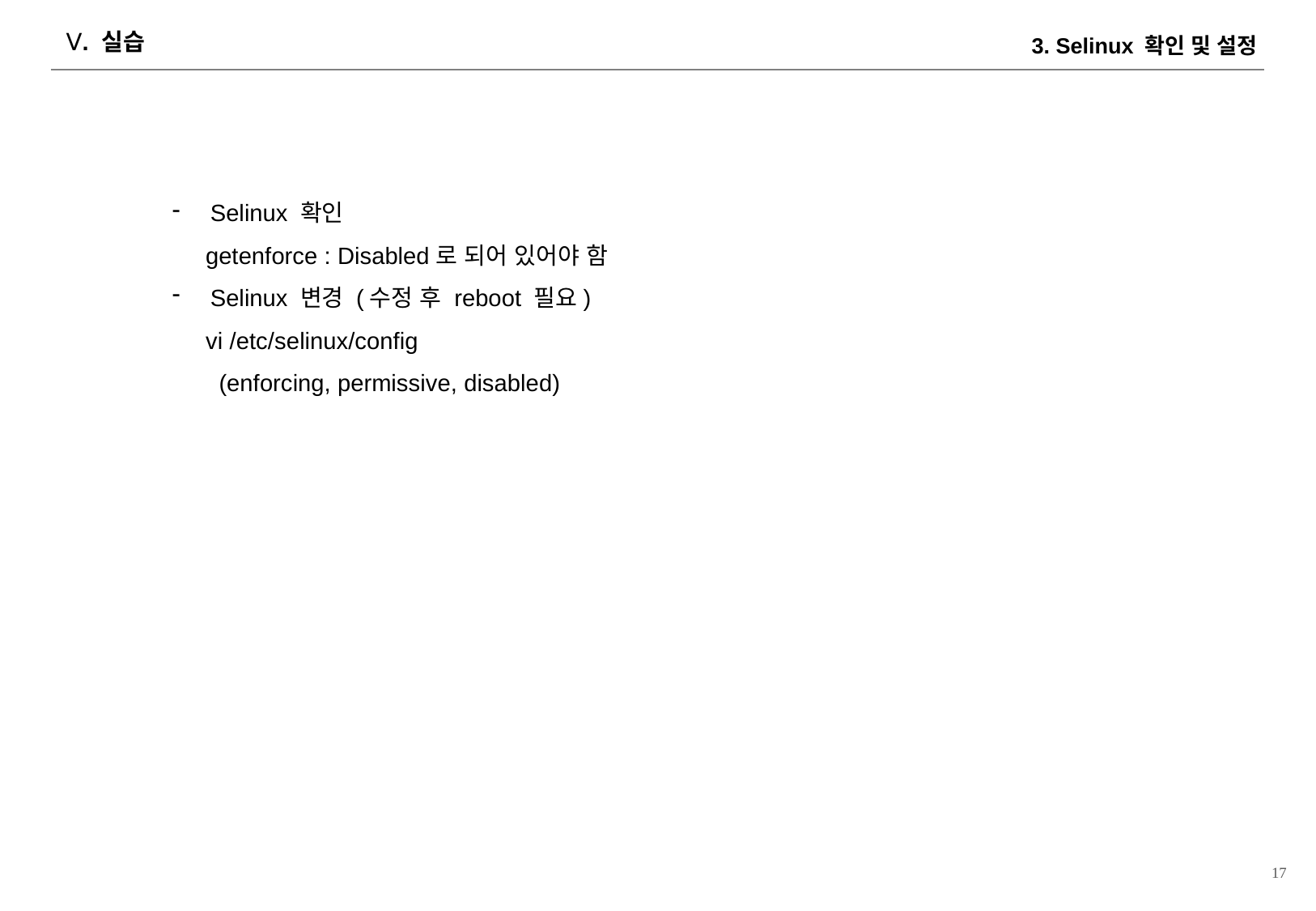

# Ⅴ. 실습
3. Selinux 확인 및 설정
Selinux 확인
     getenforce : Disabled로 되어 있어야 함
Selinux 변경 (수정 후 reboot 필요)
     vi /etc/selinux/config
       (enforcing, permissive, disabled)
17